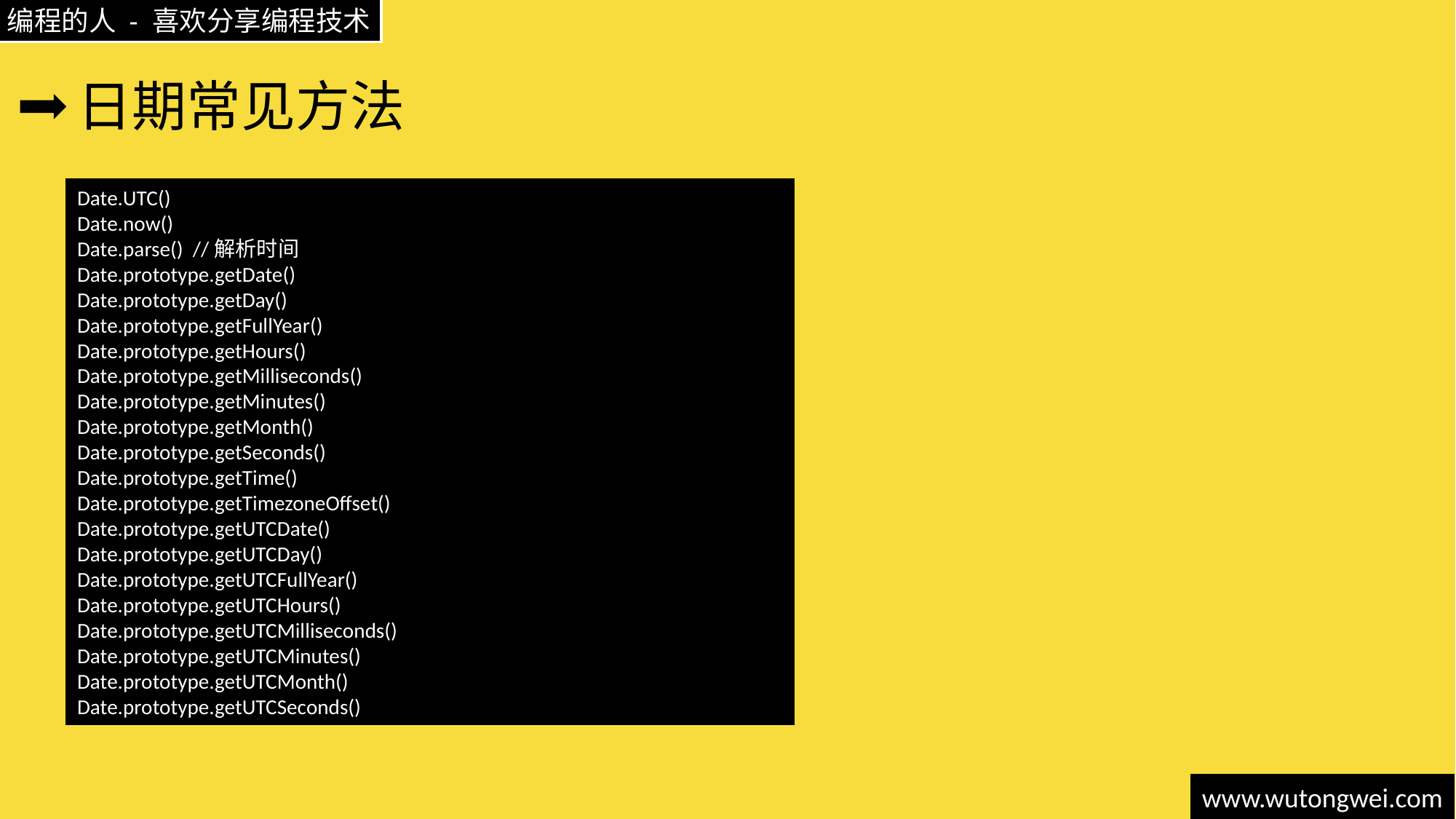

# 日期常见方法
Date.UTC()
Date.now()
Date.parse()  //解析时间
Date.prototype.getDate()
Date.prototype.getDay()
Date.prototype.getFullYear()
Date.prototype.getHours()
Date.prototype.getMilliseconds()
Date.prototype.getMinutes()
Date.prototype.getMonth()
Date.prototype.getSeconds()
Date.prototype.getTime()
Date.prototype.getTimezoneOffset()
Date.prototype.getUTCDate()
Date.prototype.getUTCDay()
Date.prototype.getUTCFullYear()
Date.prototype.getUTCHours()
Date.prototype.getUTCMilliseconds()
Date.prototype.getUTCMinutes()
Date.prototype.getUTCMonth()
Date.prototype.getUTCSeconds()